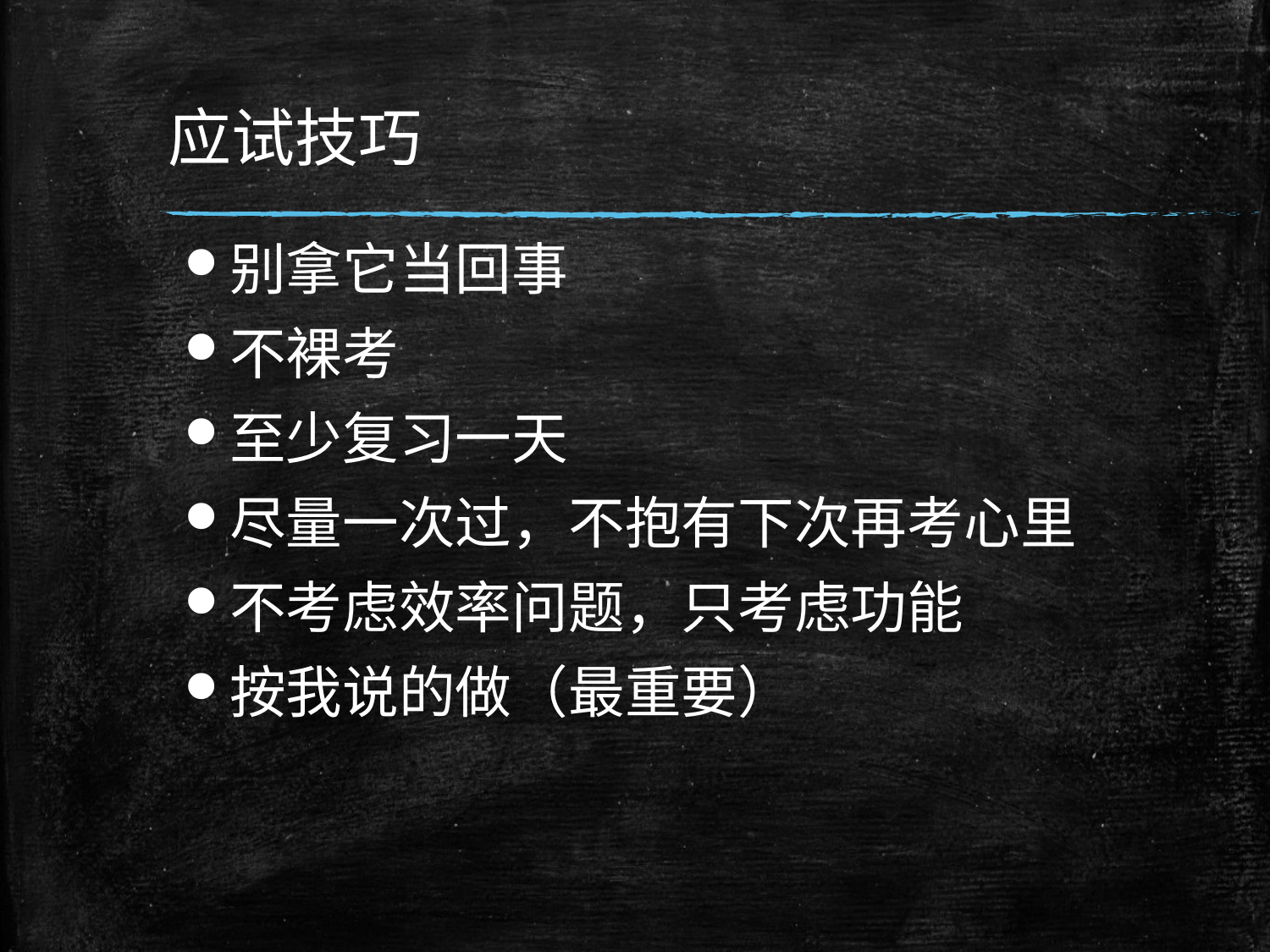

# 应试技巧
别拿它当回事
不裸考
至少复习一天
尽量一次过，不抱有下次再考心里
不考虑效率问题，只考虑功能
按我说的做（最重要）